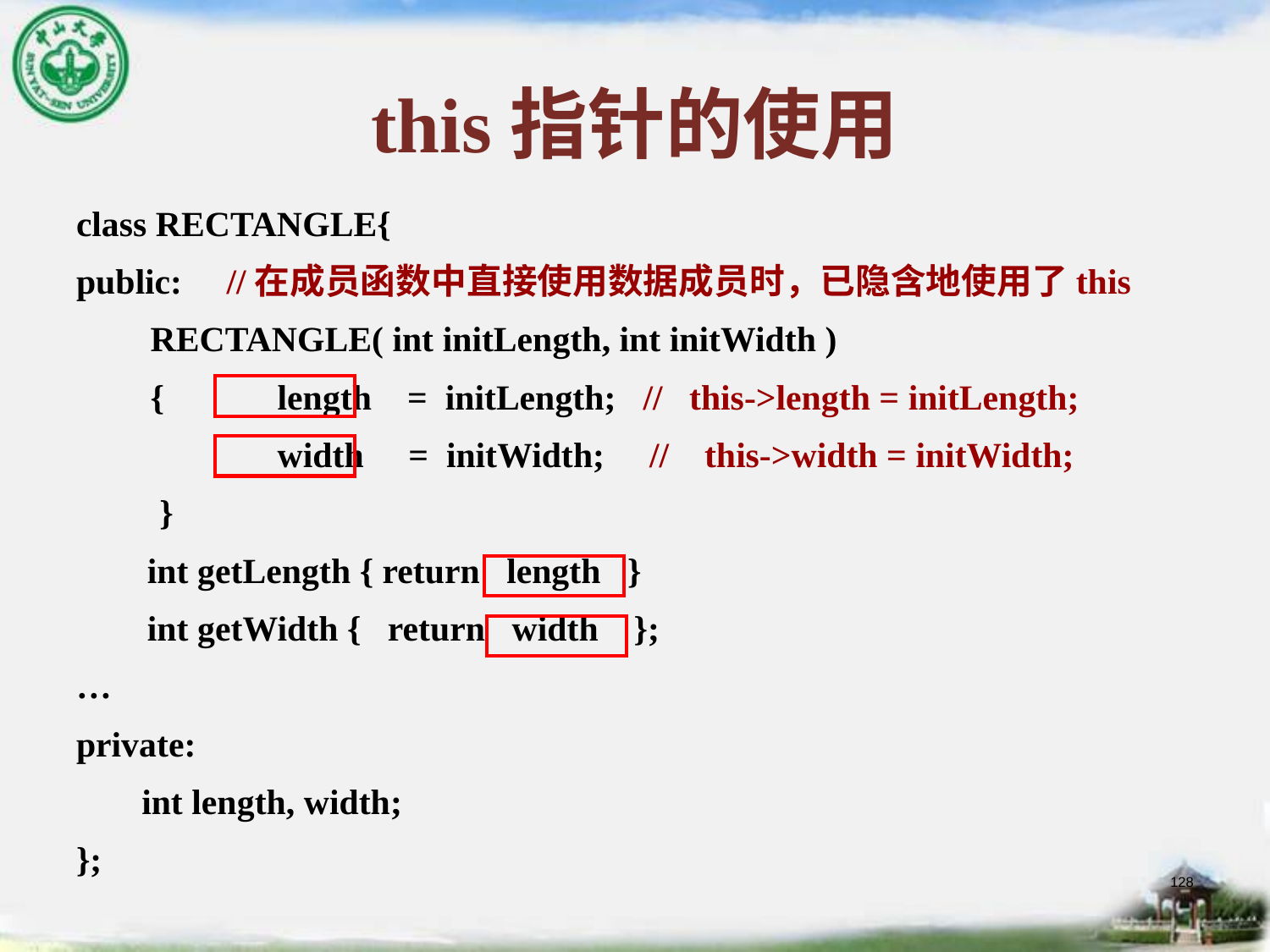

# this指针的使用
class RECTANGLE{
public:     //在成员函数中直接使用数据成员时，已隐含地使用了this
	   RECTANGLE( int initLength, int initWidth )
	   {	   length    =  initLength;   //   this->length = initLength;
		   width     =  initWidth;     //    this->width = initWidth;
	    }
        int getLength { return   length   }
        int getWidth {   return   width    };
…
private:
	  int length, width;
};

128